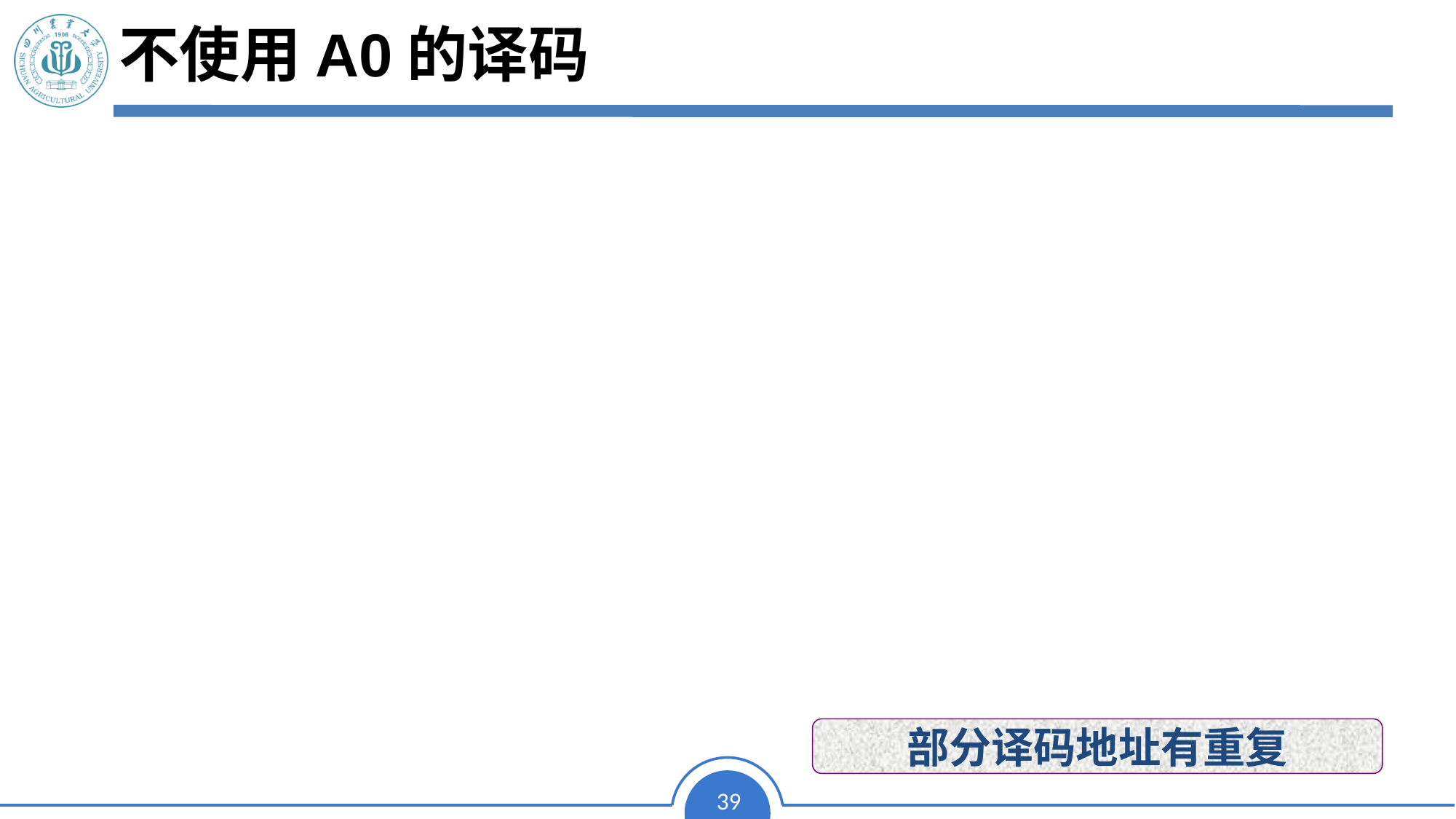

# 不使用A0的译码
存储容量：8KB
A0＝0时，占用
	E0000H～E3FFFH范围的偶地址
A0＝1时，占用
	 E0000H～E3FFFH范围的奇地址
结论：该8KB存储器芯片占用了
E0000H～E3FFFH 偶地址（A0＝0）
E0000H～E3FFFH 奇地址（A0＝1）
实际应用中，常选择偶地址
部分译码地址有重复